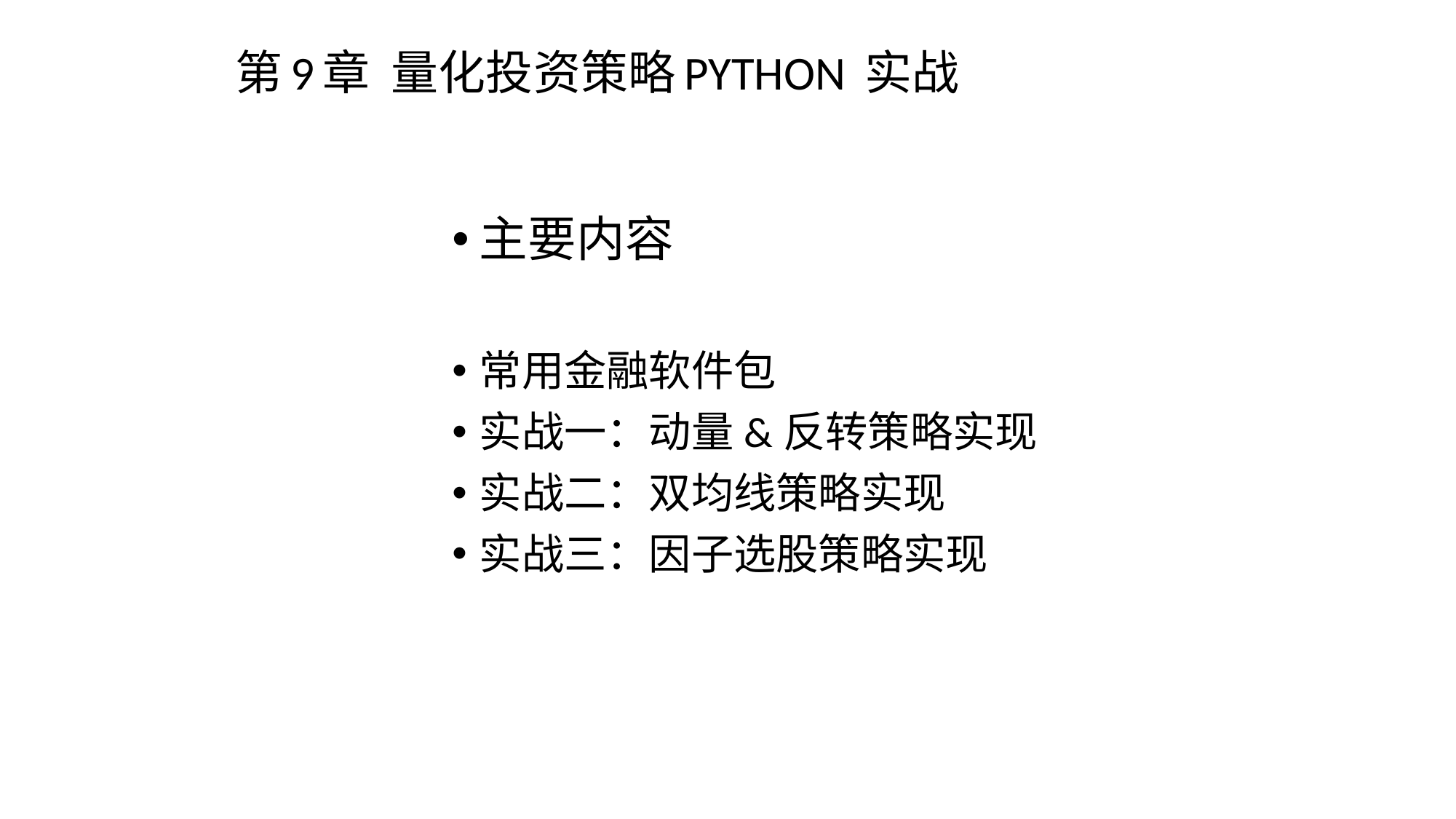

# 第9章  量化投资策略PYTHON 实战
主要内容

常用金融软件包
实战一：动量&反转策略实现
实战二：双均线策略实现
实战三：因子选股策略实现